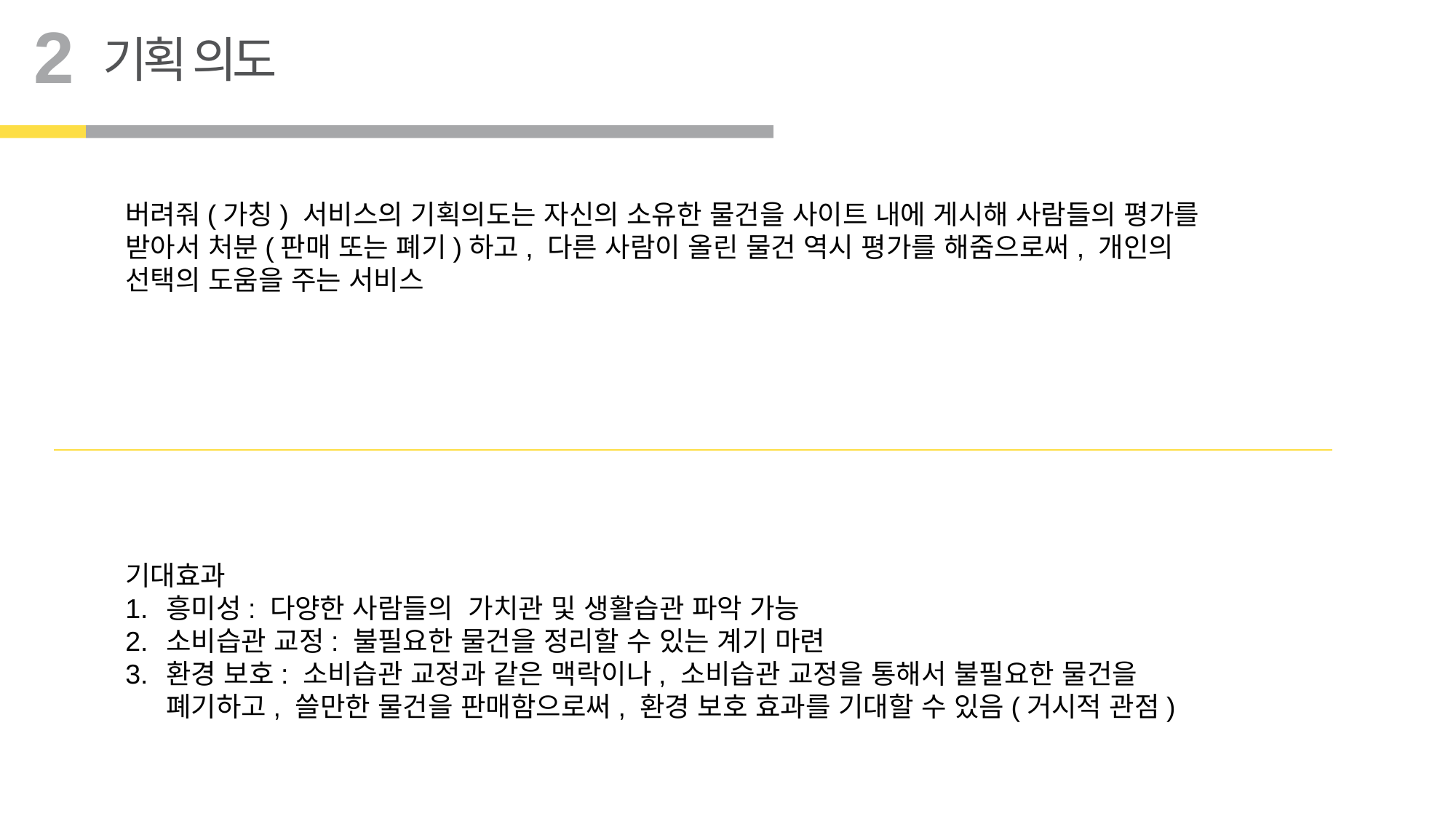

2
기획 의도

버려줘(가칭) 서비스의 기획의도는 자신의 소유한 물건을 사이트 내에 게시해 사람들의 평가를 받아서 처분(판매 또는 폐기)하고, 다른 사람이 올린 물건 역시 평가를 해줌으로써, 개인의 선택의 도움을 주는 서비스
기대효과
흥미성: 다양한 사람들의  가치관 및 생활습관 파악 가능
소비습관 교정: 불필요한 물건을 정리할 수 있는 계기 마련
환경 보호: 소비습관 교정과 같은 맥락이나, 소비습관 교정을 통해서 불필요한 물건을 폐기하고, 쓸만한 물건을 판매함으로써, 환경 보호 효과를 기대할 수 있음(거시적 관점)